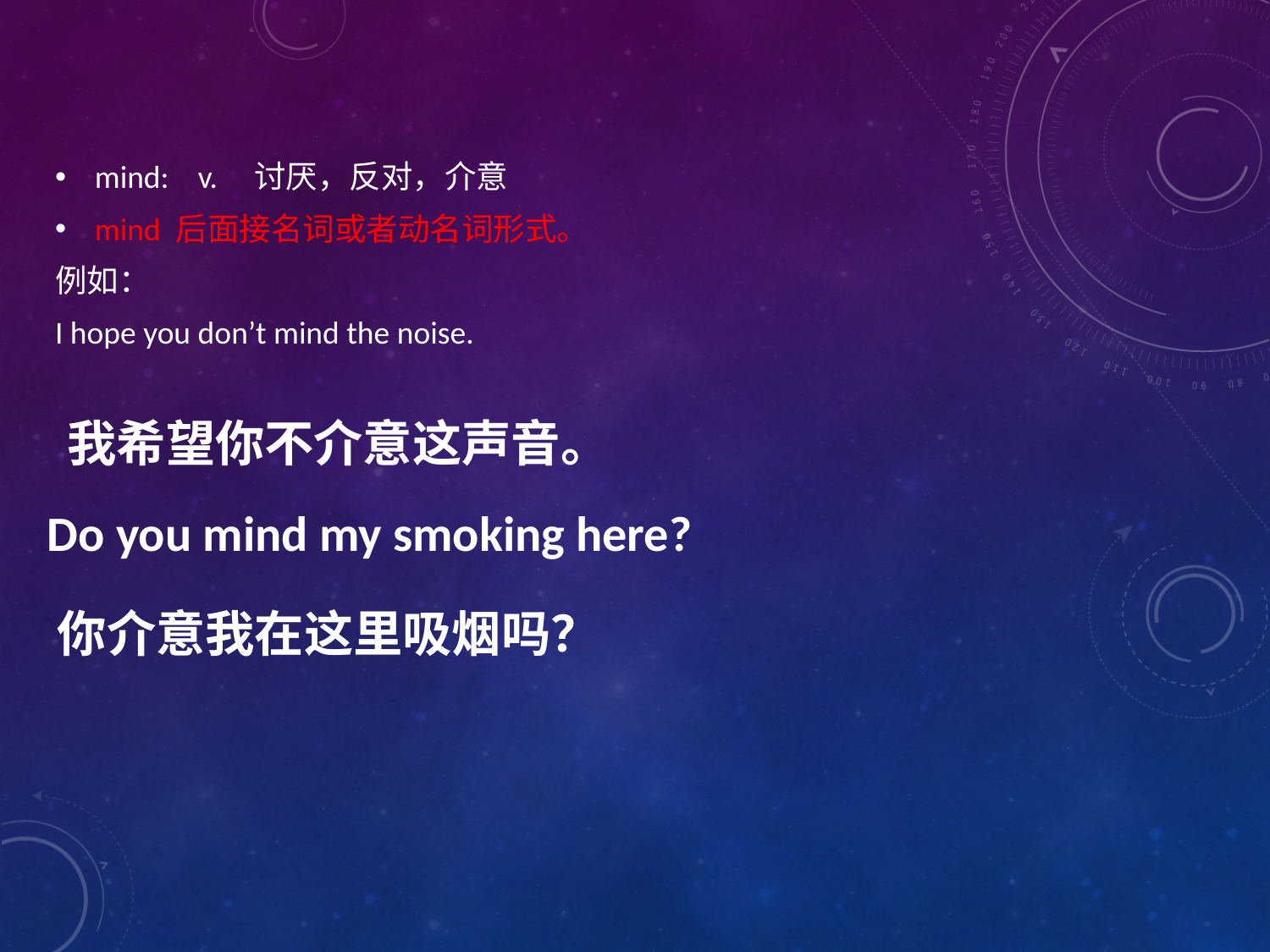

mind:    v.    讨厌，反对，介意
mind 后面接名词或者动名词形式。
例如：
I hope you don’t mind the noise.
我希望你不介意这声音。
Do you mind my smoking here?
你介意我在这里吸烟吗？